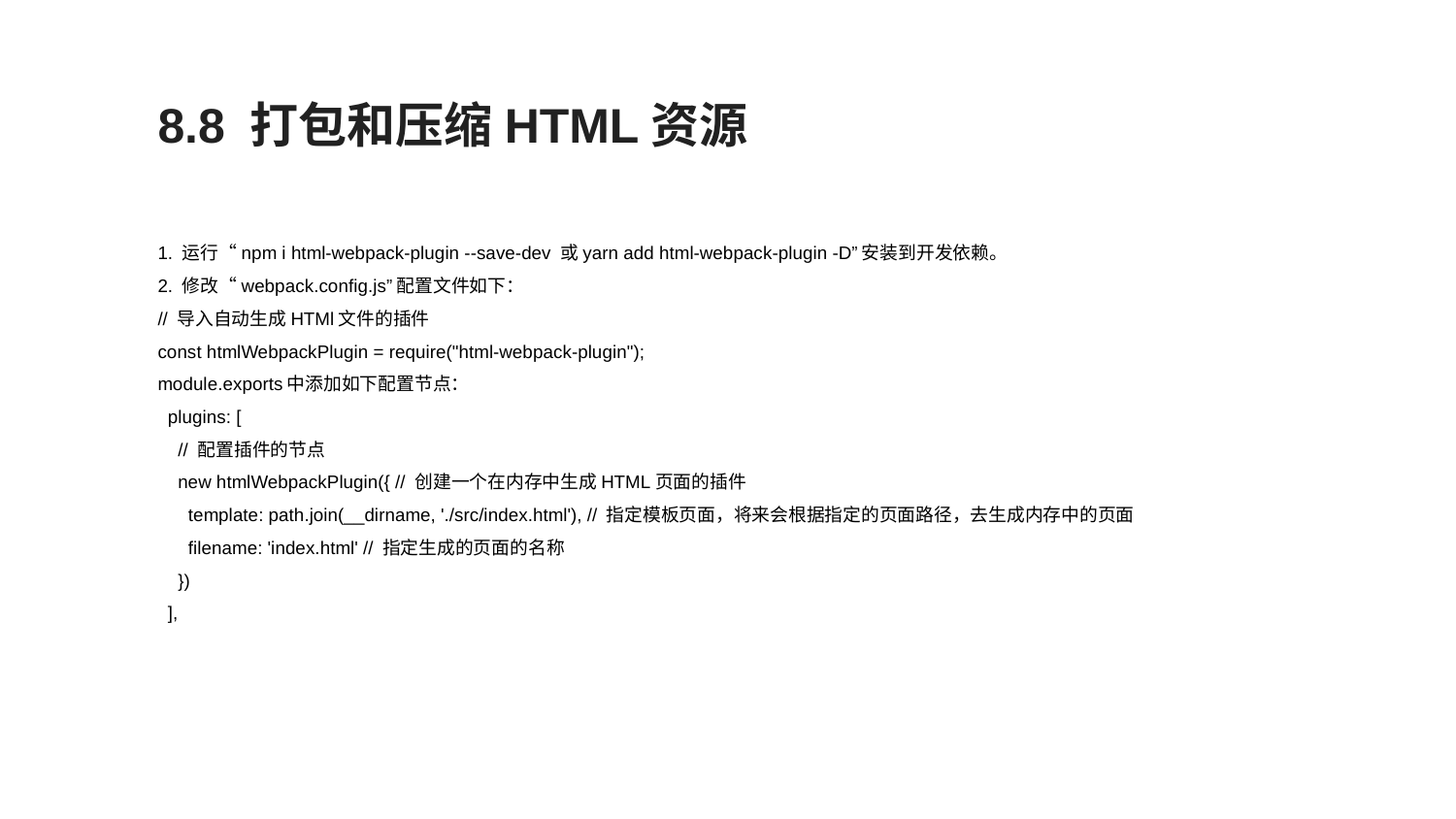

8.8 打包和压缩HTML资源
1. 运行“npm i html-webpack-plugin --save-dev 或yarn add html-webpack-plugin -D”安装到开发依赖。
2. 修改“webpack.config.js”配置文件如下：
// 导入自动生成HTMl文件的插件
const htmlWebpackPlugin = require("html-webpack-plugin");
module.exports中添加如下配置节点：
  plugins: [
    // 配置插件的节点
    new htmlWebpackPlugin({ // 创建一个在内存中生成HTML页面的插件
      template: path.join(__dirname, './src/index.html'), // 指定模板页面，将来会根据指定的页面路径，去生成内存中的页面
      filename: 'index.html' // 指定生成的页面的名称
    })
  ],